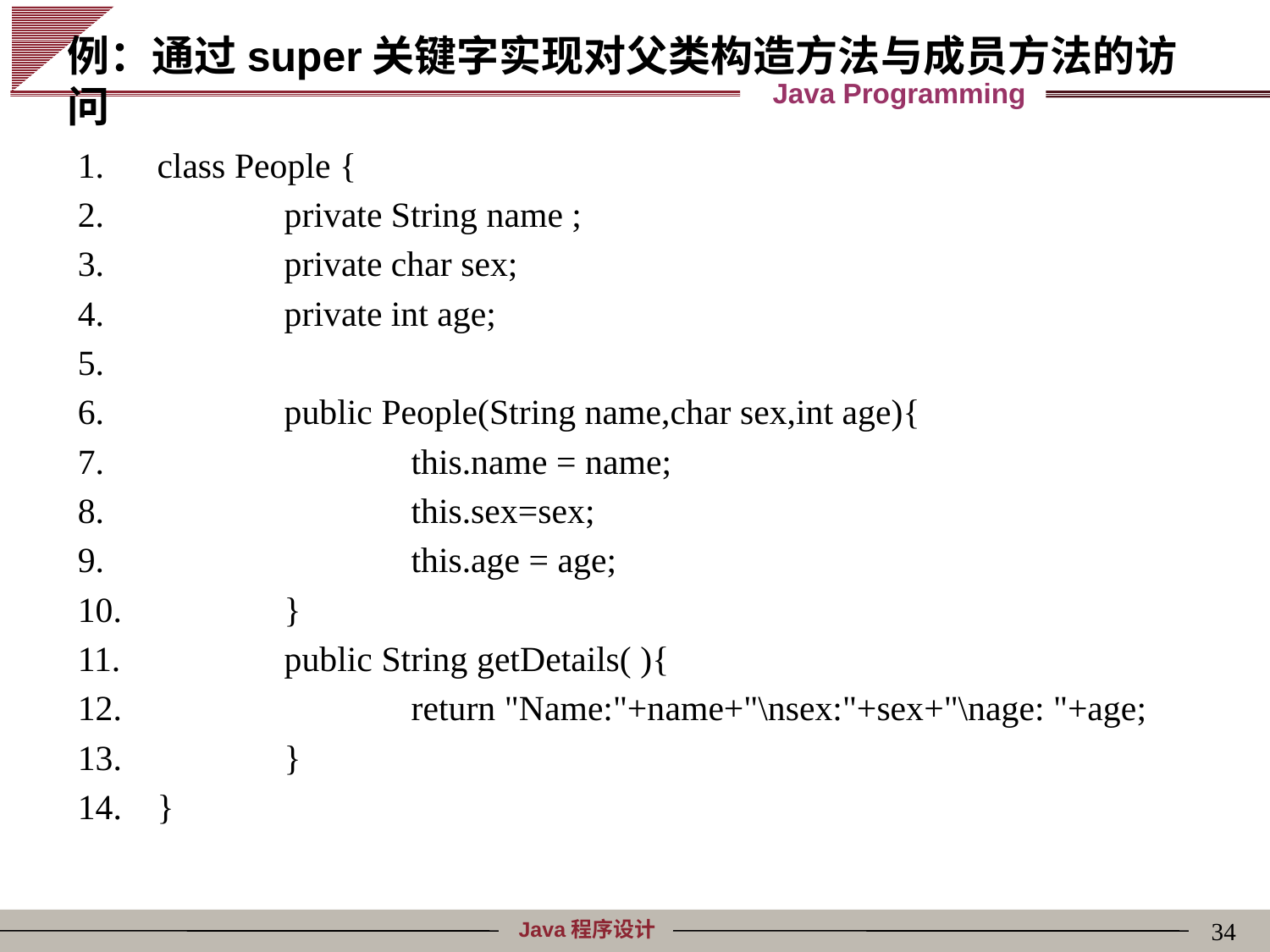

# 例：通过super关键字实现对父类构造方法与成员方法的访问
class People {
	private String name ;
	private char sex;
	private int age;

	public People(String name,char sex,int age){
		this.name = name;
		this.sex=sex;
		this.age = age;
	}
	public String getDetails( ){
		return "Name:"+name+"\nsex:"+sex+"\nage: "+age;
	}
}